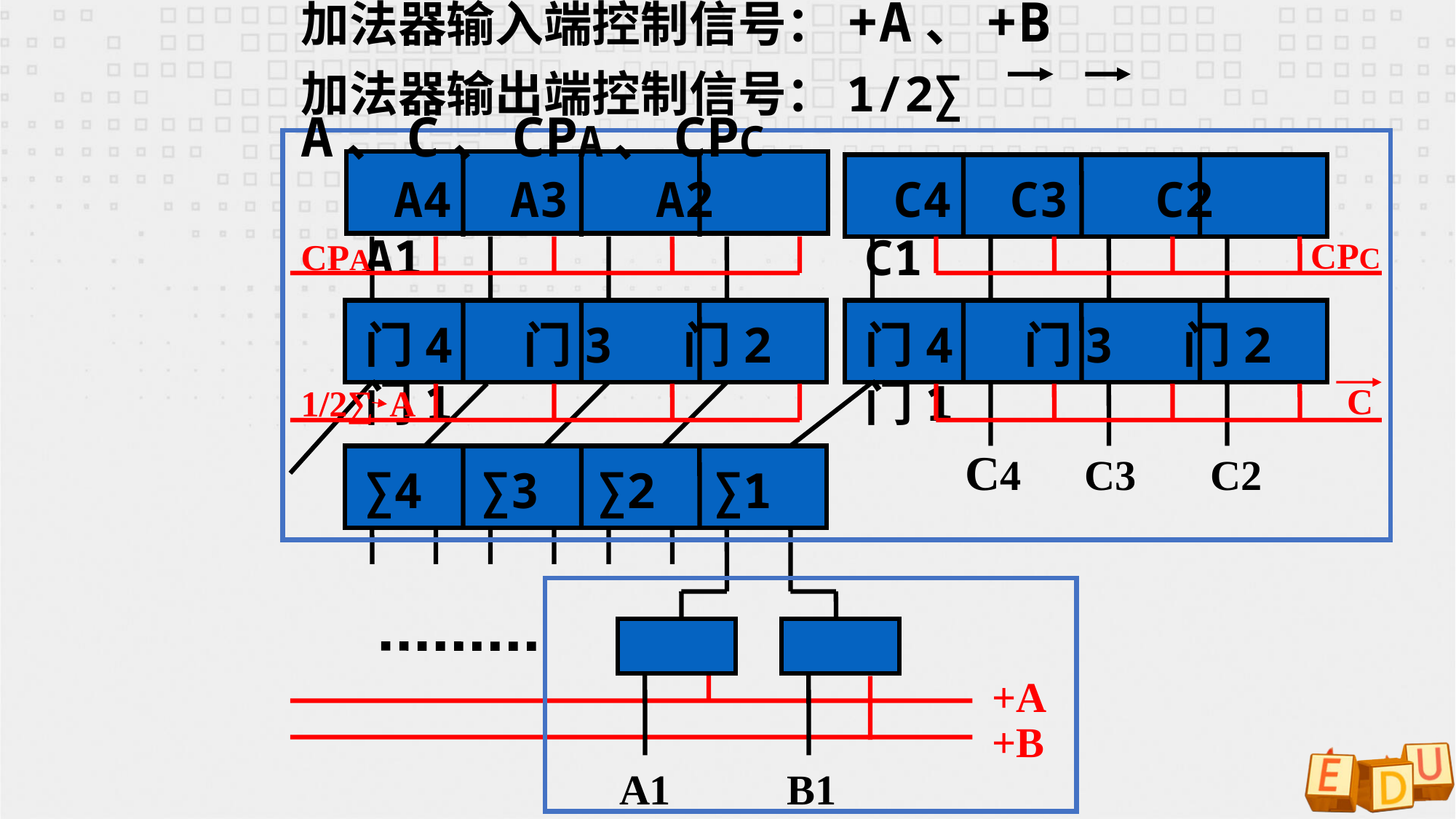

加法器输入端控制信号：+A、+B

加法器输出端控制信号：1/2∑  A、C、CPA、CPC

 A4  A3   A2   A1

 C4  C3   C2   C1
CPC
CPA

门4  门3  门2  门1

门4  门3  门2  门1
C

1/2∑  A

C4      C3       C2

∑4  ∑3  ∑2  ∑1

+A

+B

A1           B1